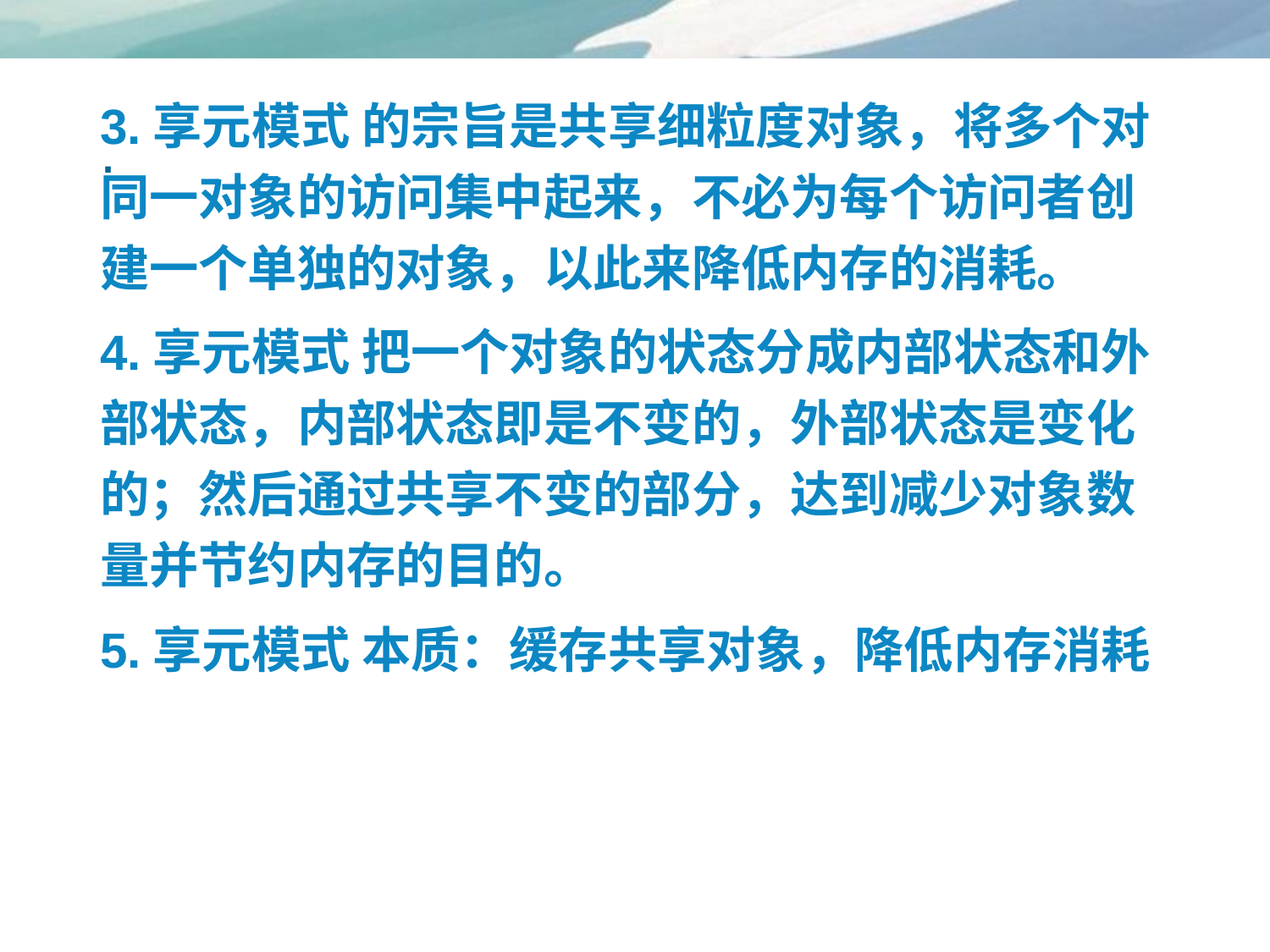

# .
3.享元模式 的宗旨是共享细粒度对象，将多个对同一对象的访问集中起来，不必为每个访问者创建一个单独的对象，以此来降低内存的消耗。
4.享元模式 把一个对象的状态分成内部状态和外部状态，内部状态即是不变的，外部状态是变化的；然后通过共享不变的部分，达到减少对象数量并节约内存的目的。
5.享元模式 本质：缓存共享对象，降低内存消耗